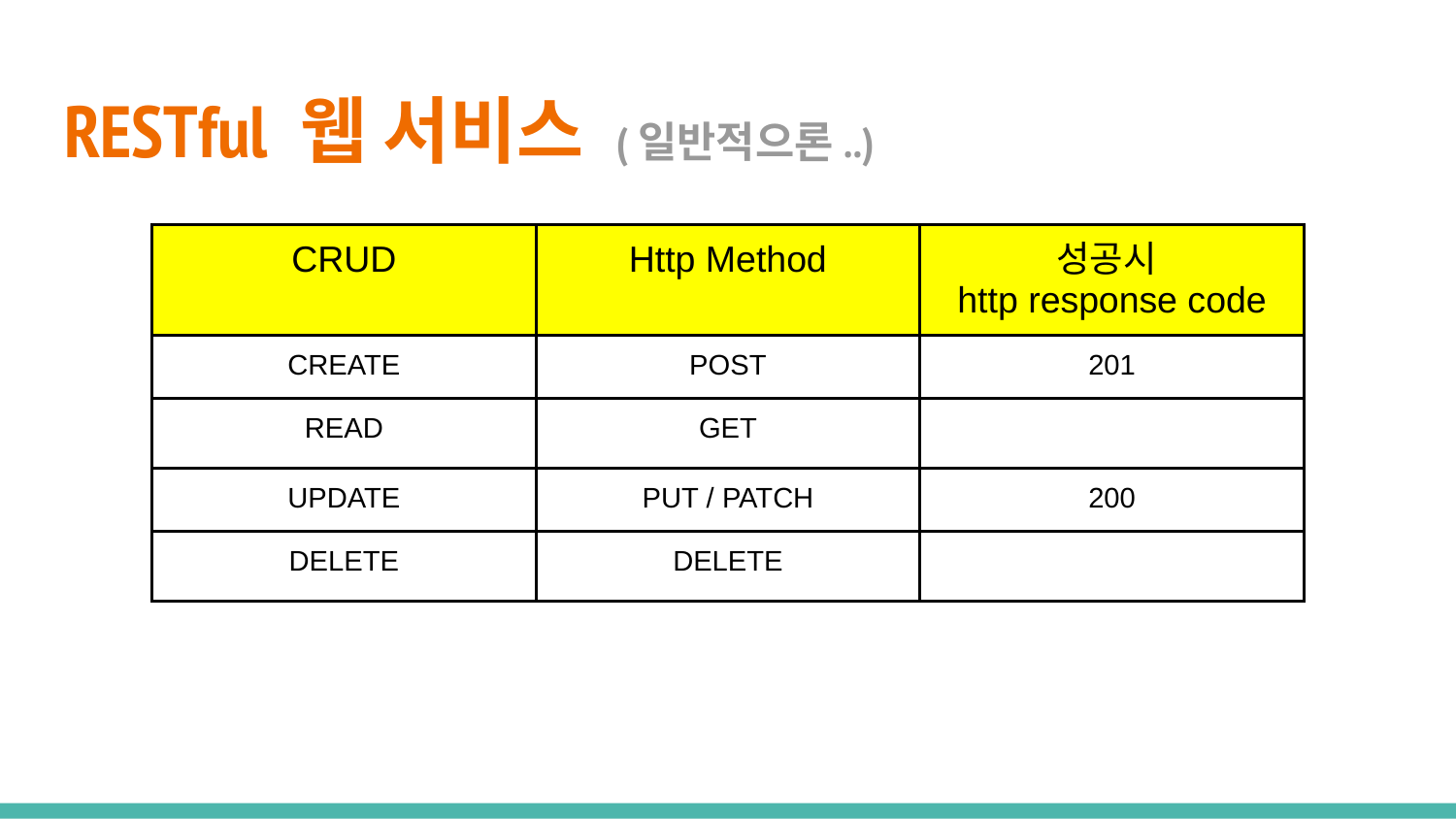

# RESTful 웹 서비스 (일반적으론..)
| CRUD | Http Method | 성공시 http response code |
| --- | --- | --- |
| CREATE | POST | 201 |
| READ | GET |  |
| UPDATE | PUT / PATCH | 200 |
| DELETE | DELETE |  |